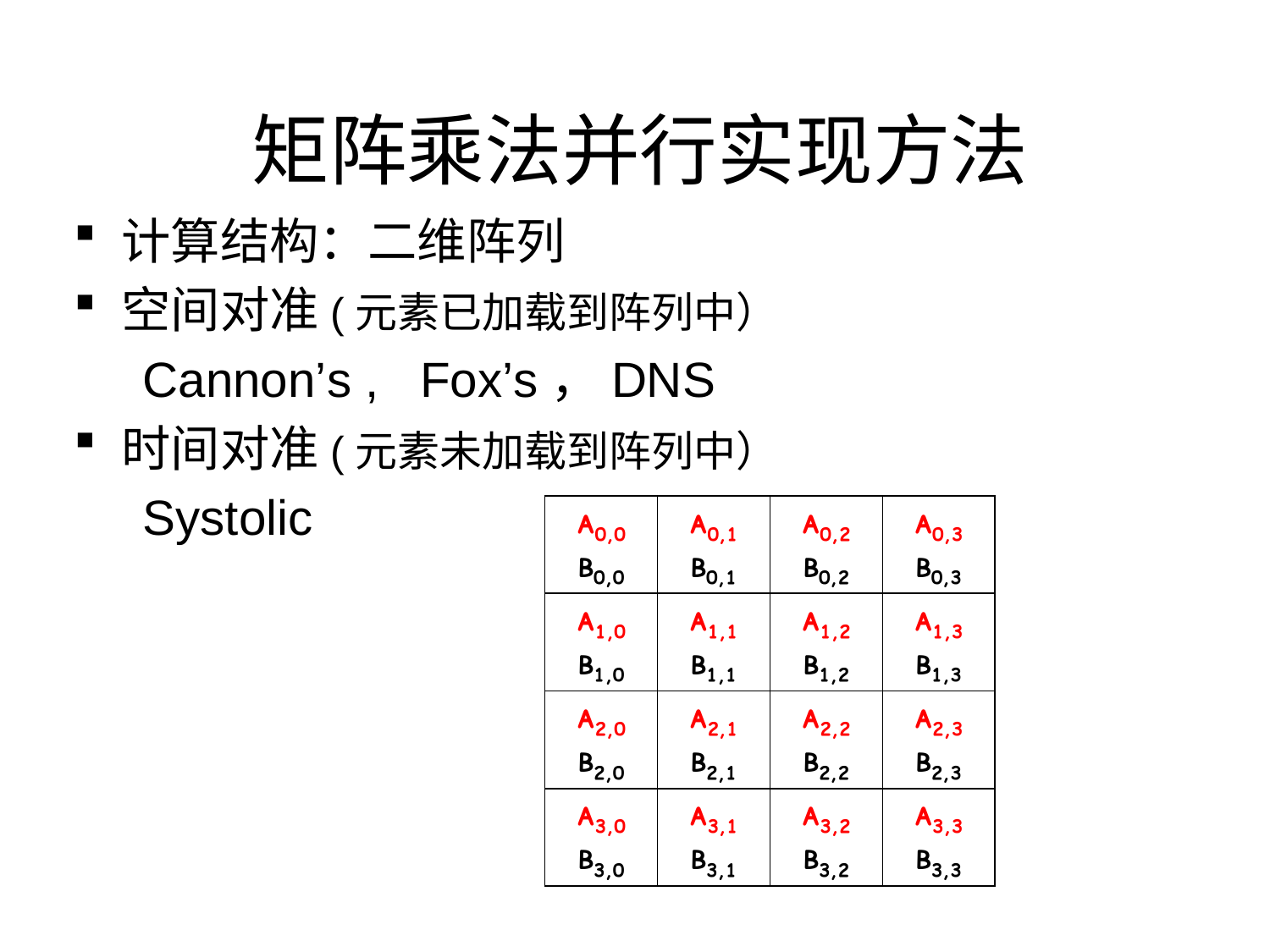

# 矩阵乘法并行实现方法
计算结构：二维阵列
空间对准(元素已加载到阵列中）
     Cannon’s ,   Fox’s，DNS
时间对准(元素未加载到阵列中）
     Systolic

A0,0
B0,0
A0,1
B0,1
A0,2
B0,2
A0,3
B0,3
A1,0
B1,0
A1,1
B1,1
A1,2
B1,2
A1,3
B1,3
A2,0
B2,0
A2,1
B2,1
A2,2
B2,2
A2,3
B2,3
A3,0
B3,0
A3,1
B3,1
A3,2
B3,2
A3,3
B3,3